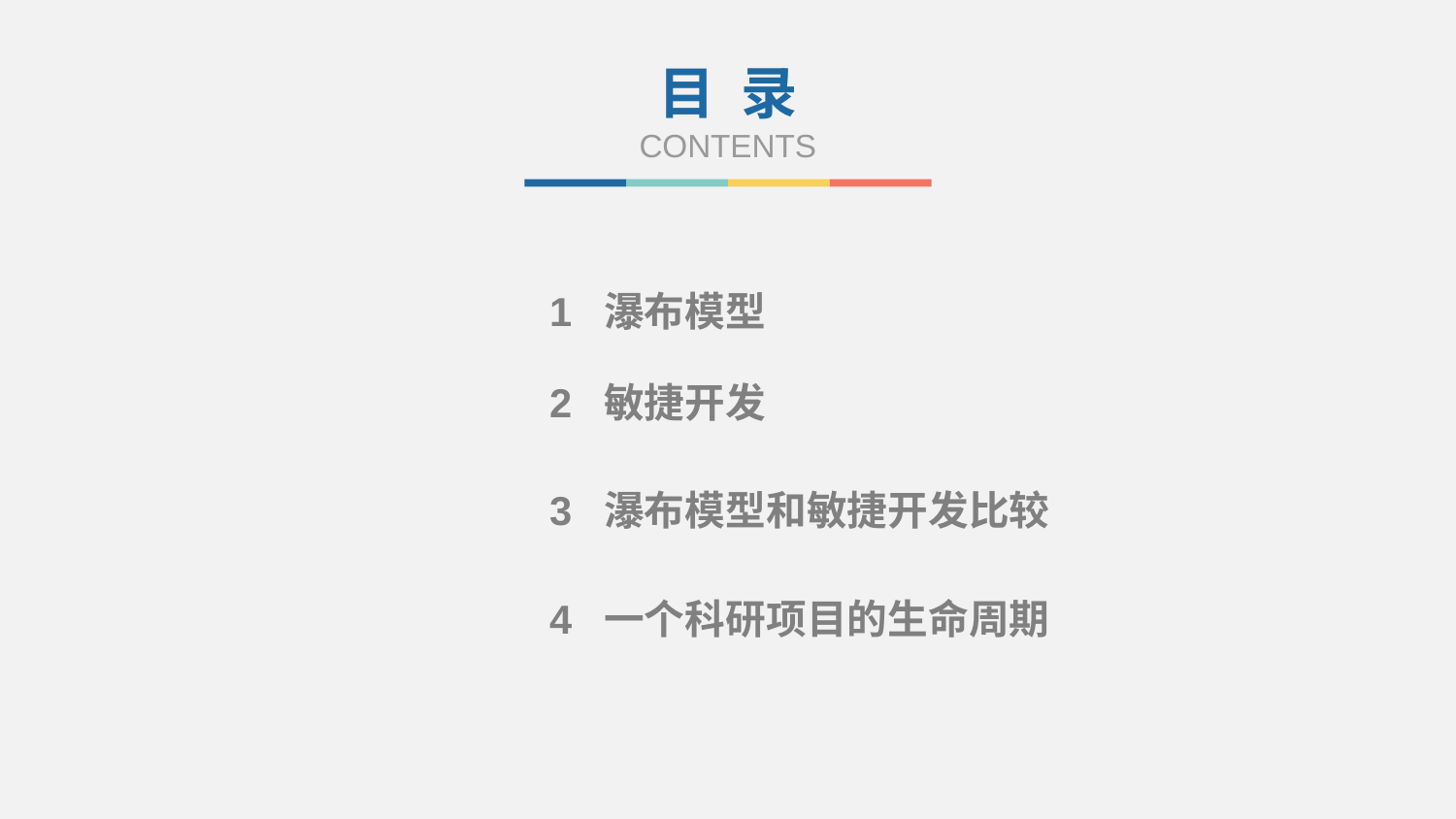

目  录
CONTENTS

1  瀑布模型
2  敏捷开发
3  瀑布模型和敏捷开发比较
4  一个科研项目的生命周期